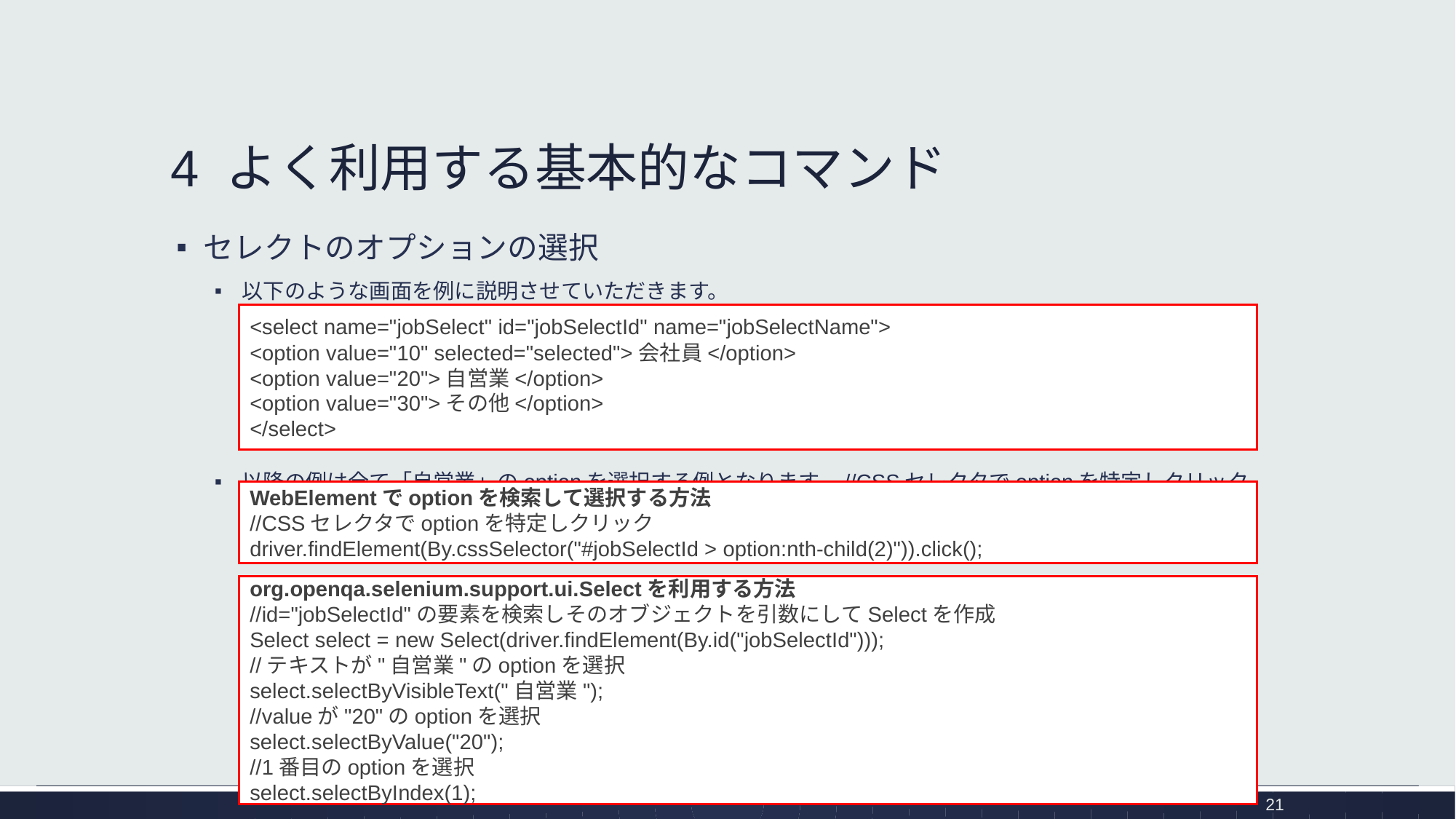

# 4 よく利用する基本的なコマンド
セレクトのオプションの選択
以下のような画面を例に説明させていただきます。

以降の例は全て「自営業」のoptionを選択する例となります。//CSSセレクタでoptionを特定しクリック

<select name="jobSelect" id="jobSelectId" name="jobSelectName">
<option value="10" selected="selected">会社員</option>
<option value="20">自営業</option>
<option value="30">その他</option>
</select>
WebElementでoptionを検索して選択する方法
//CSSセレクタでoptionを特定しクリック
driver.findElement(By.cssSelector("#jobSelectId > option:nth-child(2)")).click();
org.openqa.selenium.support.ui.Selectを利用する方法
//id="jobSelectId"の要素を検索しそのオブジェクトを引数にしてSelectを作成
Select select = new Select(driver.findElement(By.id("jobSelectId")));
//テキストが"自営業"のoptionを選択
select.selectByVisibleText("自営業");
//valueが"20"のoptionを選択
select.selectByValue("20");
//1番目のoptionを選択
select.selectByIndex(1);
21